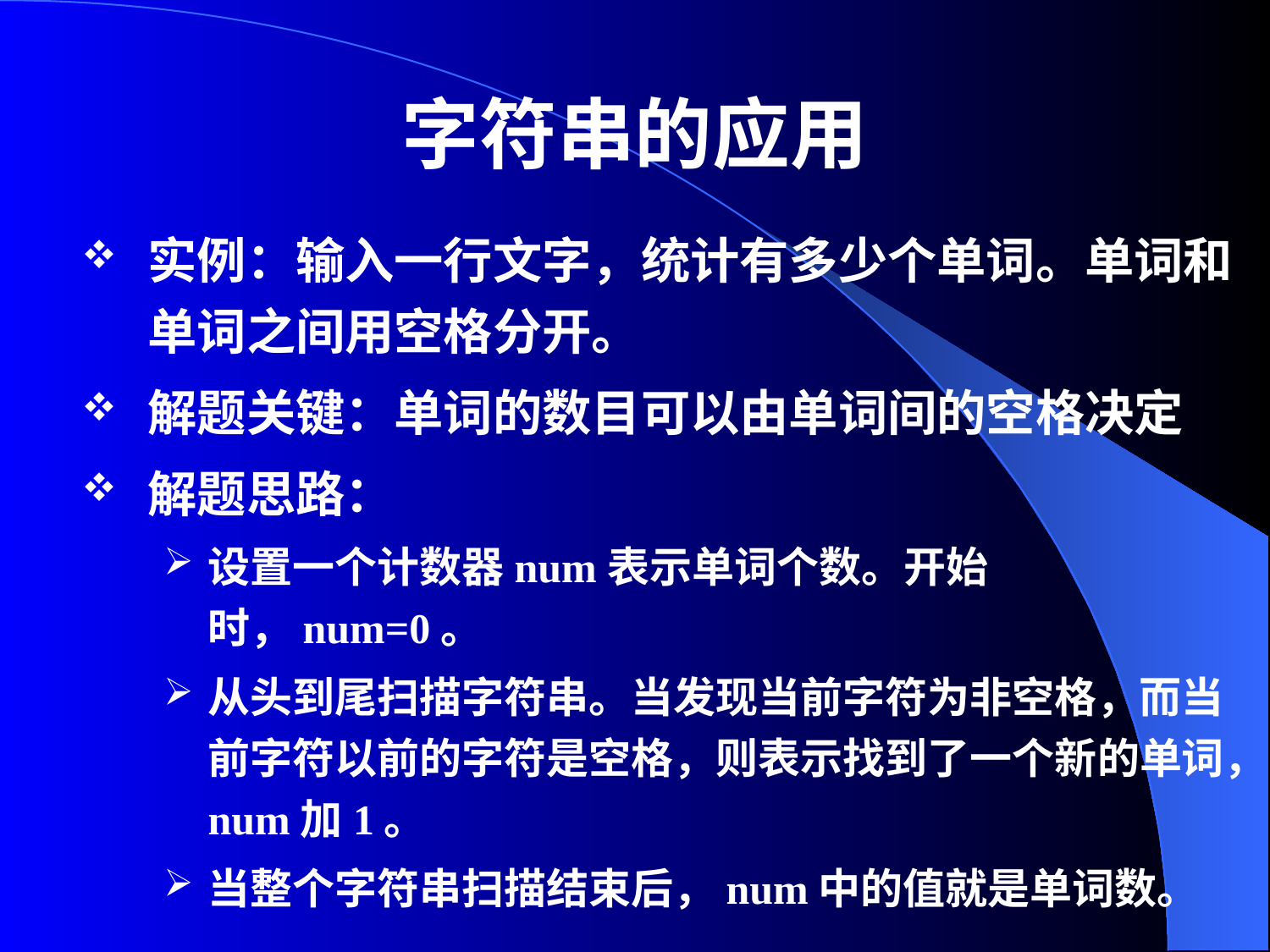

# 字符串的应用
实例：输入一行文字，统计有多少个单词。单词和单词之间用空格分开。
解题关键：单词的数目可以由单词间的空格决定
解题思路：
设置一个计数器num表示单词个数。开始时，num=0。
从头到尾扫描字符串。当发现当前字符为非空格，而当前字符以前的字符是空格，则表示找到了一个新的单词，num加1。
当整个字符串扫描结束后，num中的值就是单词数。